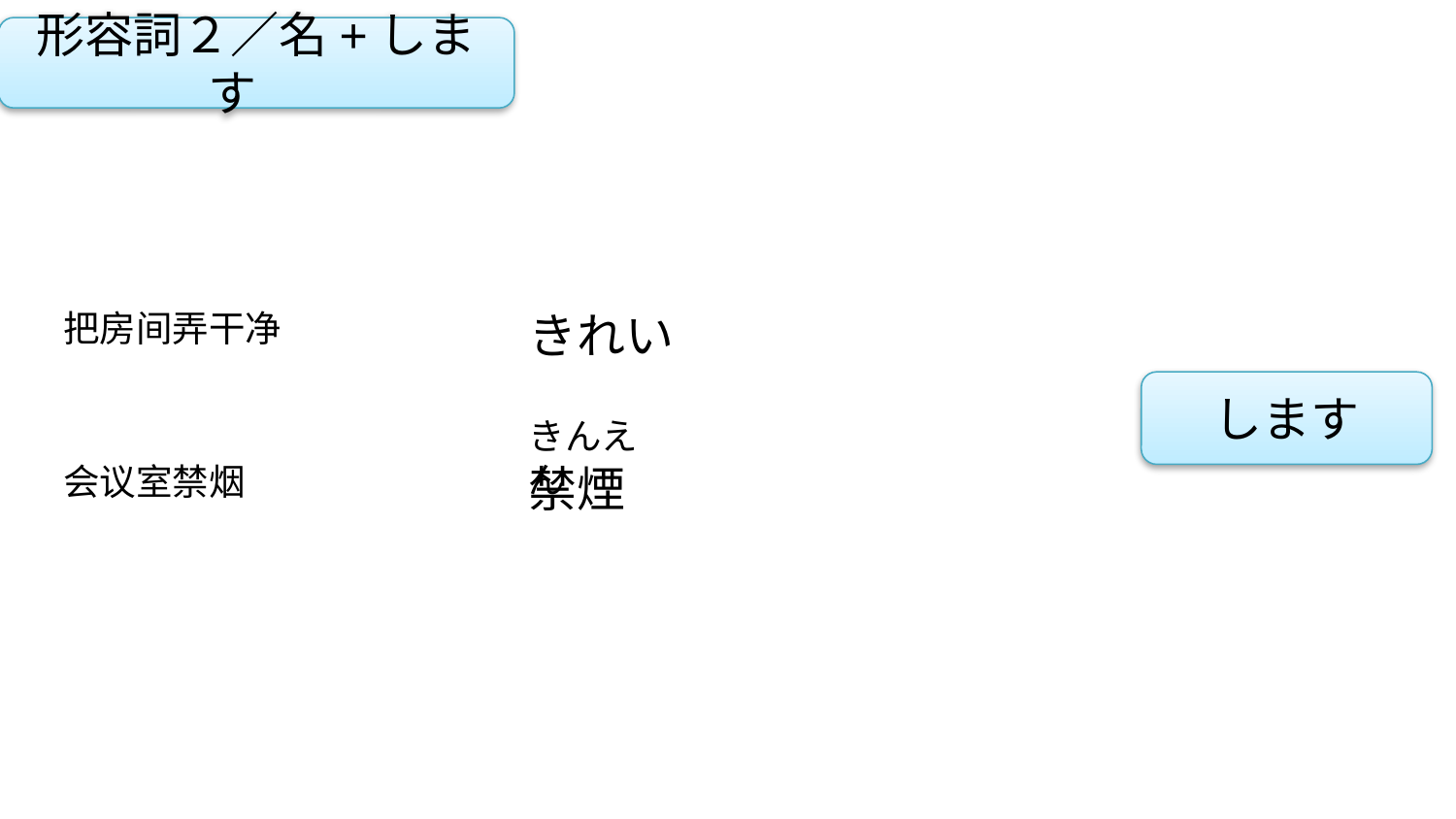

形容詞２／名+します
把房间弄干净
きれい
します
きんえん
会议室禁烟
禁煙